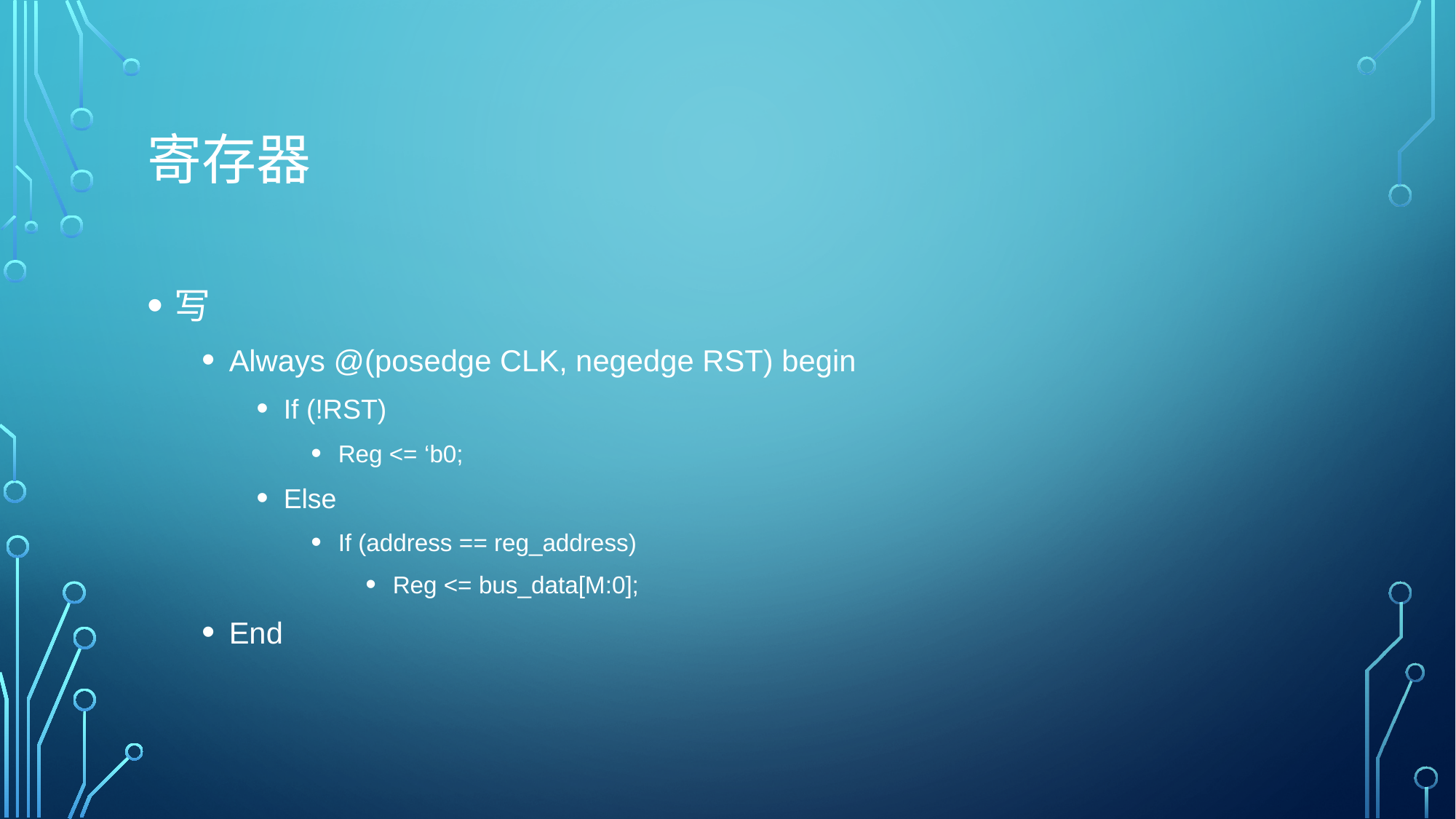

# 寄存器
写
Always @(posedge CLK, negedge RST) begin
If (!RST)
Reg <= ‘b0;
Else
If (address == reg_address)
Reg <= bus_data[M:0];
End